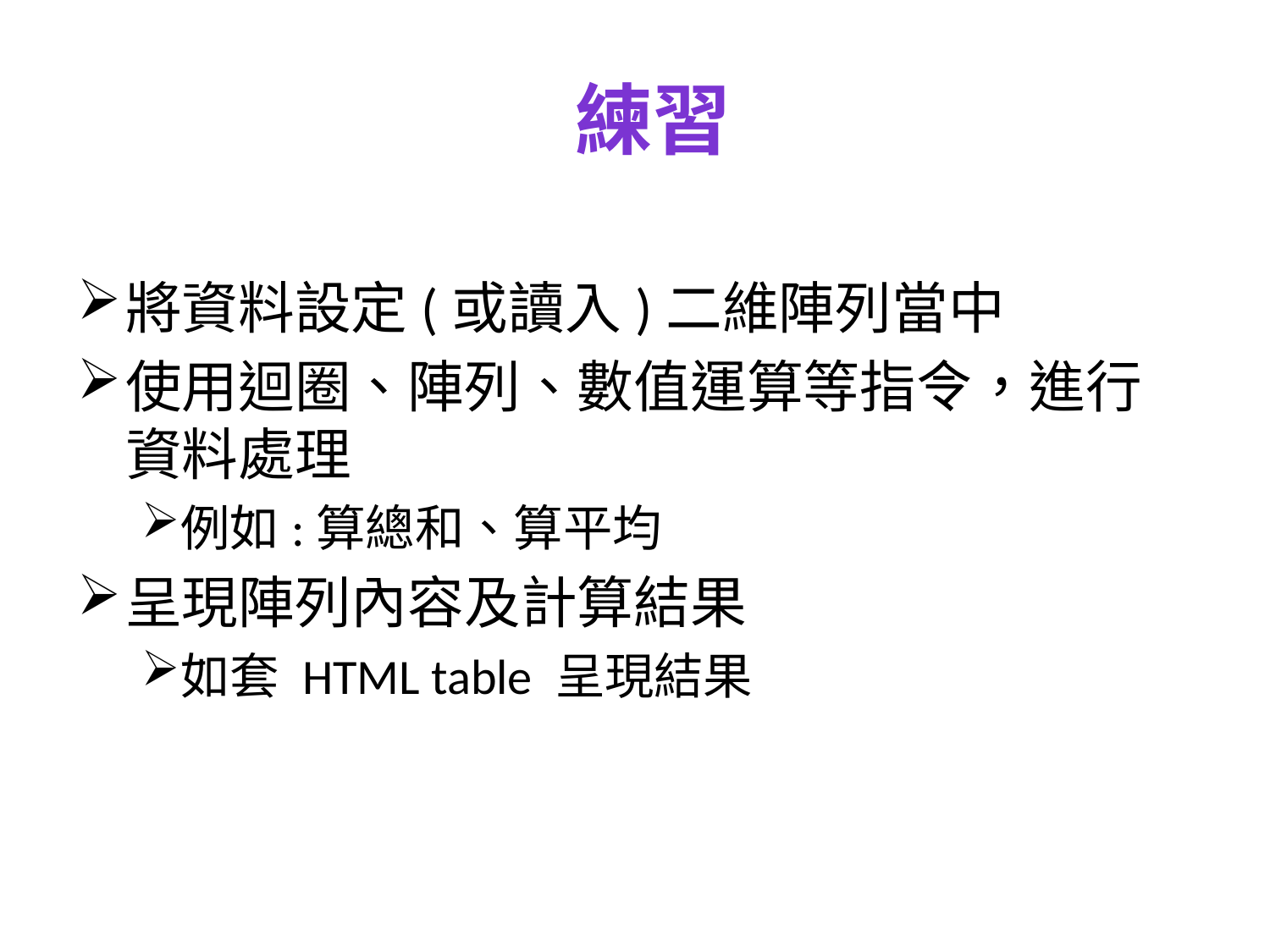

# 練習
將資料設定(或讀入)二維陣列當中
使用迴圈、陣列、數值運算等指令，進行資料處理
例如:算總和、算平均
呈現陣列內容及計算結果
如套 HTML table 呈現結果